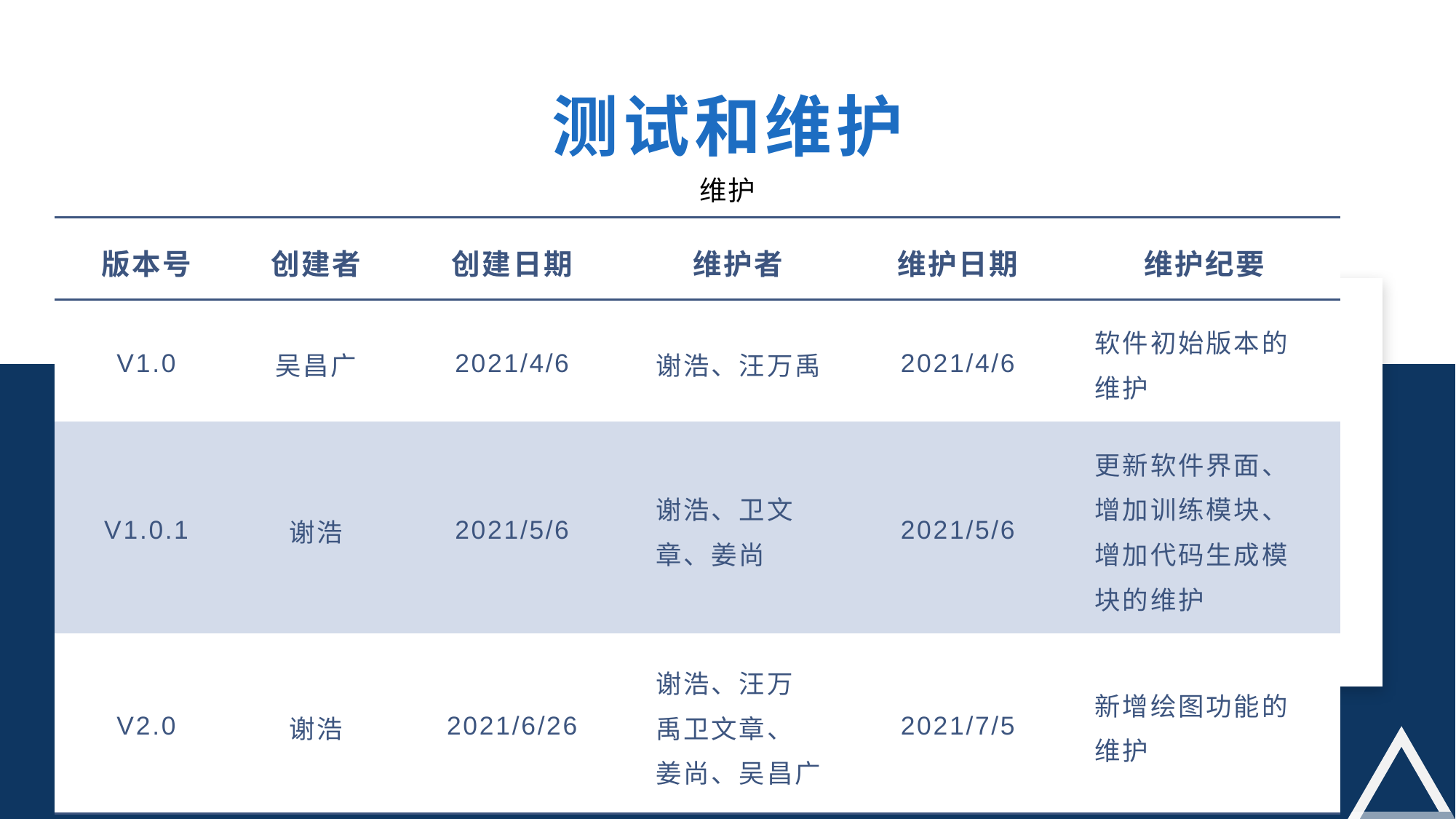

测试和维护
维护
| 版本号 | 创建者 | 创建日期 | 维护者 | 维护日期 | 维护纪要 |
| --- | --- | --- | --- | --- | --- |
| V1.0 | 吴昌广 | 2021/4/6 | 谢浩、汪万禹 | 2021/4/6 | 软件初始版本的维护 |
| V1.0.1 | 谢浩 | 2021/5/6 | 谢浩、卫文章、姜尚 | 2021/5/6 | 更新软件界面、增加训练模块、增加代码生成模块的维护 |
| V2.0 | 谢浩 | 2021/6/26 | 谢浩、汪万禹卫文章、姜尚、吴昌广 | 2021/7/5 | 新增绘图功能的维护 |
2